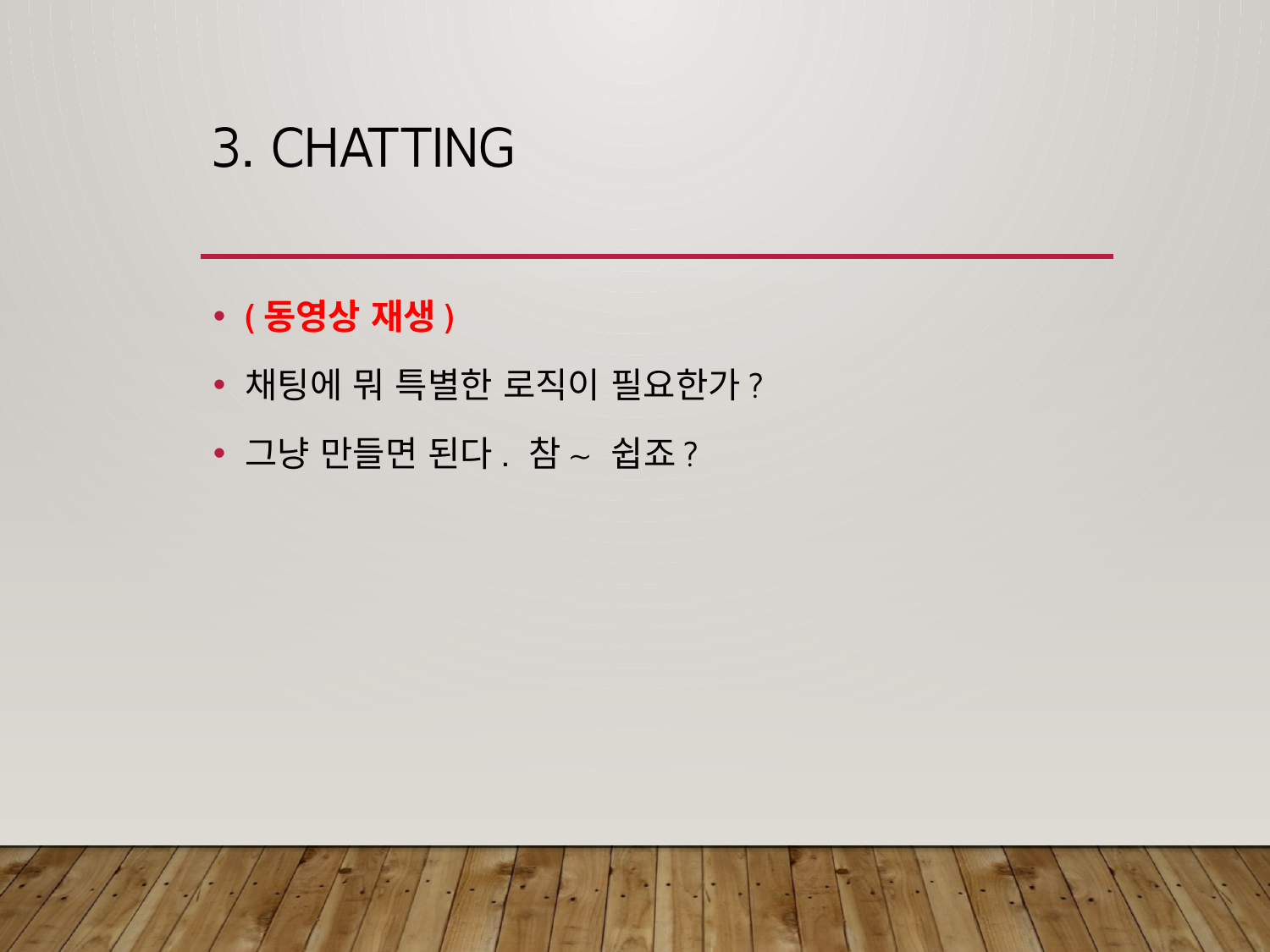

# 3. Chatting
(동영상 재생)
채팅에 뭐 특별한 로직이 필요한가?
그냥 만들면 된다. 참~ 쉽죠?